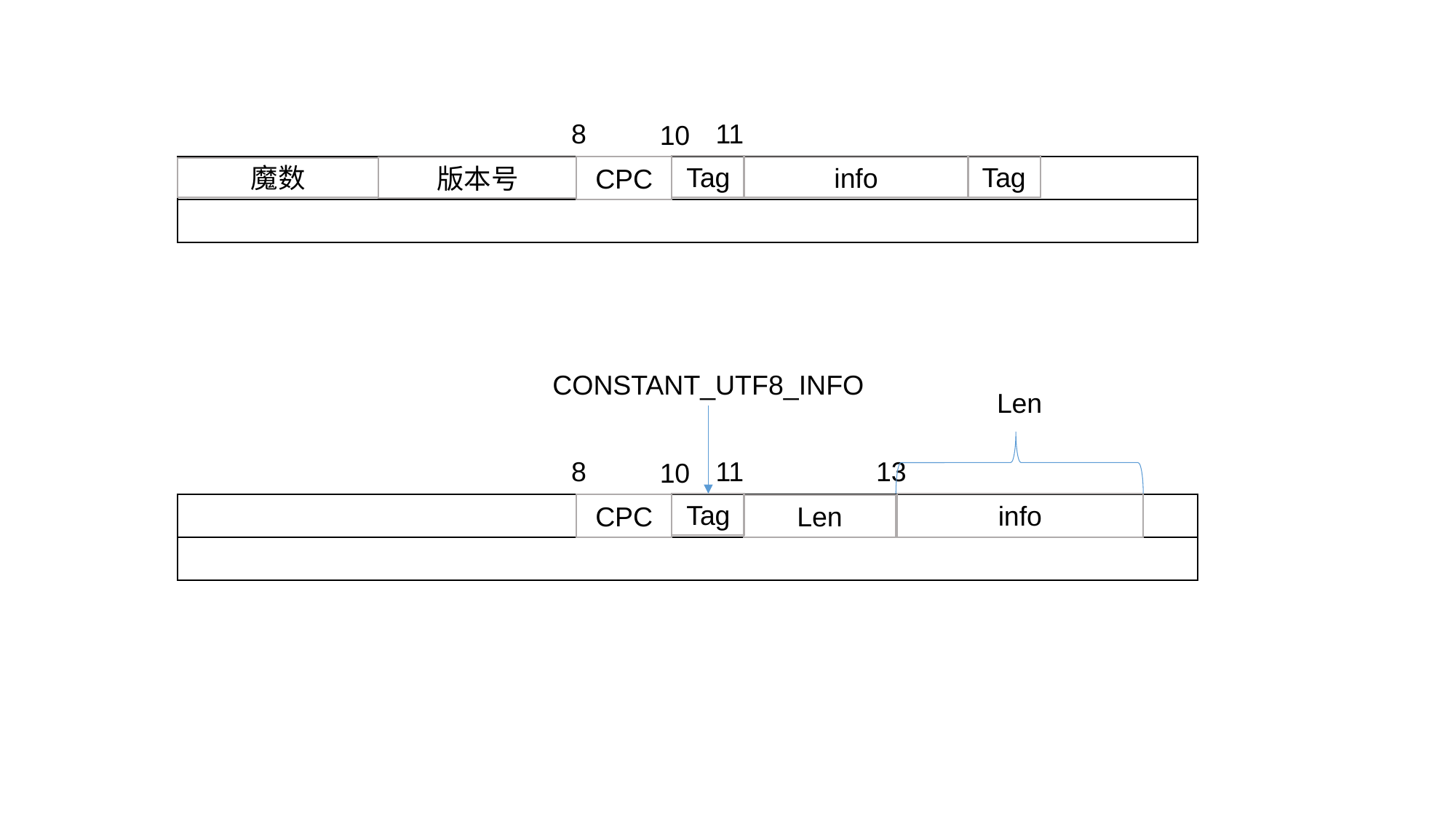

11
8
10
Tag
Tag

CPC
版本号
info
魔数

CONSTANT_UTF8_INFO
Len
11
13
8
10
info
Tag

CPC
Len